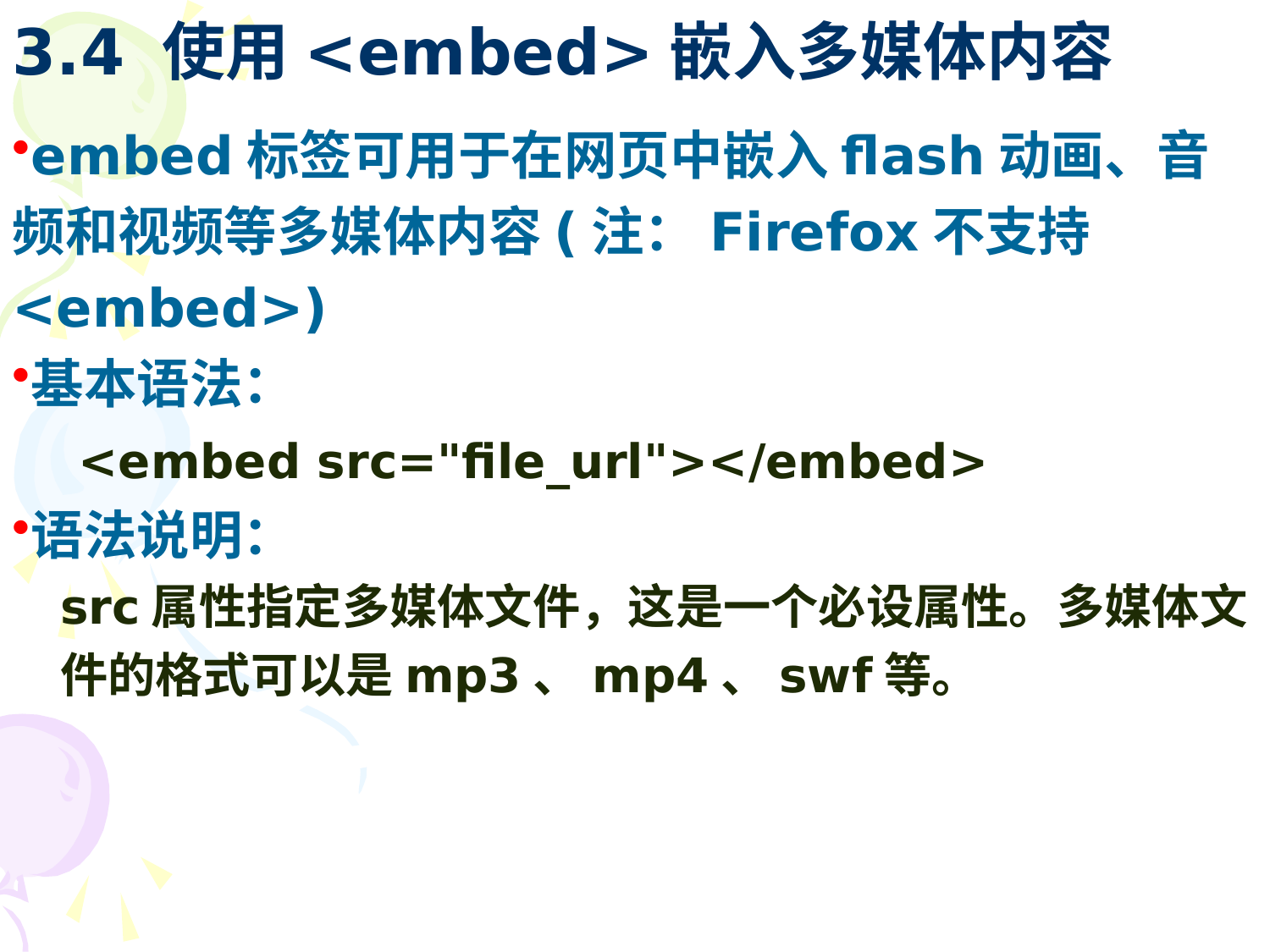

# 3.4 使用<embed>嵌入多媒体内容
embed标签可用于在网页中嵌入flash动画、音频和视频等多媒体内容(注：Firefox不支持<embed>)
基本语法：
 <embed src="file_url"></embed>
语法说明：
src属性指定多媒体文件，这是一个必设属性。多媒体文件的格式可以是mp3、mp4、swf等。